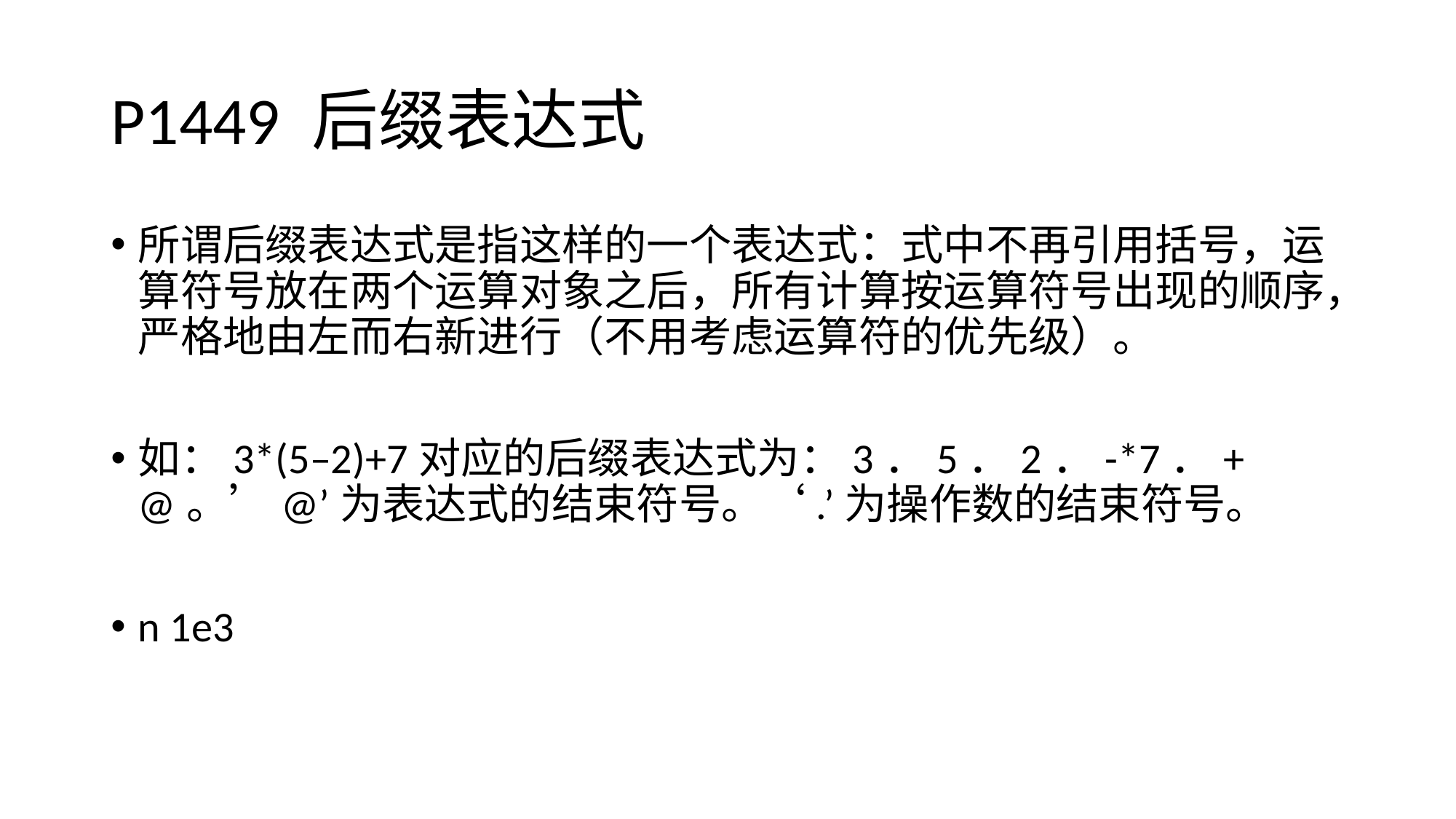

# P1449 后缀表达式
所谓后缀表达式是指这样的一个表达式：式中不再引用括号，运算符号放在两个运算对象之后，所有计算按运算符号出现的顺序，严格地由左而右新进行（不用考虑运算符的优先级）。

如：3*(5–2)+7对应的后缀表达式为：3．5．2．-*7．+@。’@’为表达式的结束符号。‘.’为操作数的结束符号。

n 1e3